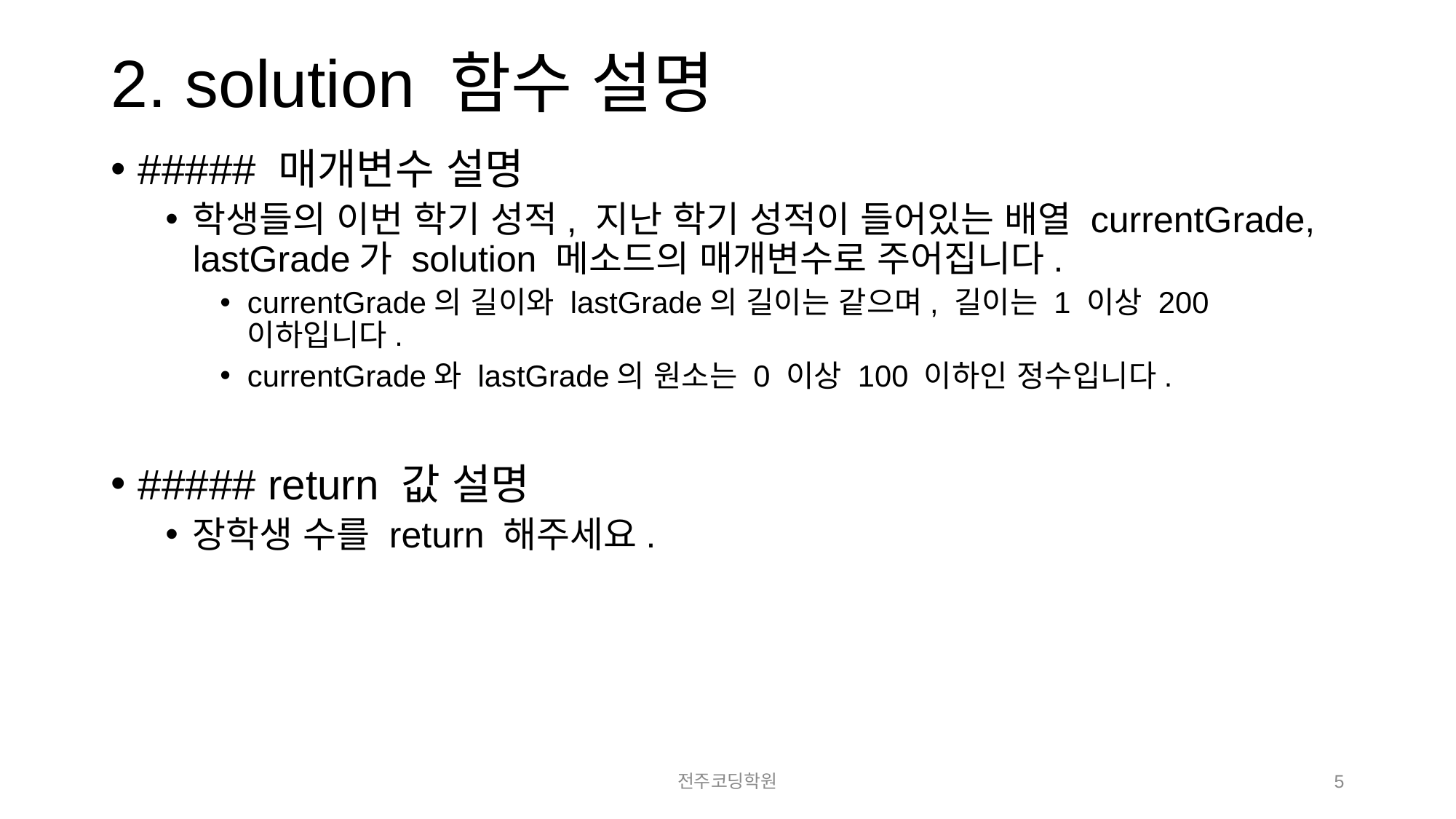

# 2. solution 함수 설명
##### 매개변수 설명
학생들의 이번 학기 성적, 지난 학기 성적이 들어있는 배열 currentGrade, lastGrade가 solution 메소드의 매개변수로 주어집니다.
currentGrade의 길이와 lastGrade의 길이는 같으며, 길이는 1 이상 200 이하입니다.
currentGrade와 lastGrade의 원소는 0 이상 100 이하인 정수입니다.

##### return 값 설명
장학생 수를 return 해주세요.
전주코딩학원
5